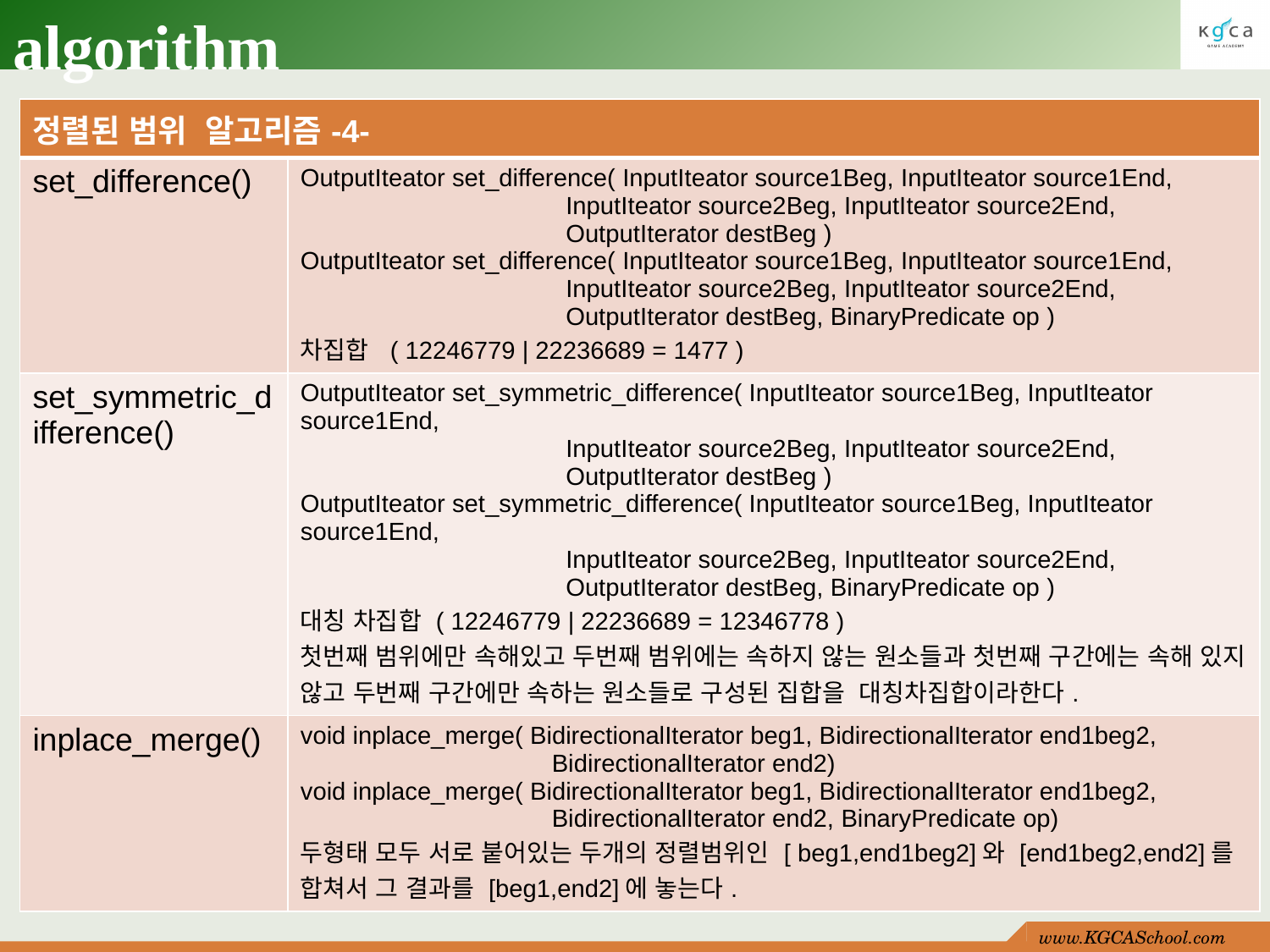

# algorithm
| 정렬된 범위 알고리즘-4- |  |
| --- | --- |
| set\_difference() | OutputIteator set\_difference( InputIteator source1Beg, InputIteator source1End, InputIteator source2Beg, InputIteator source2End, OutputIterator destBeg ) OutputIteator set\_difference( InputIteator source1Beg, InputIteator source1End, InputIteator source2Beg, InputIteator source2End, OutputIterator destBeg, BinaryPredicate op ) 차집합 ( 12246779 | 22236689 = 1477 ) |
| set\_symmetric\_difference() | OutputIteator set\_symmetric\_difference( InputIteator source1Beg, InputIteator source1End, InputIteator source2Beg, InputIteator source2End, OutputIterator destBeg ) OutputIteator set\_symmetric\_difference( InputIteator source1Beg, InputIteator source1End, InputIteator source2Beg, InputIteator source2End, OutputIterator destBeg, BinaryPredicate op ) 대칭 차집합 ( 12246779 | 22236689 = 12346778 ) 첫번째 범위에만 속해있고 두번째 범위에는 속하지 않는 원소들과 첫번째 구간에는 속해 있지 않고 두번째 구간에만 속하는 원소들로 구성된 집합을 대칭차집합이라한다. |
| inplace\_merge() | void inplace\_merge( BidirectionalIterator beg1, BidirectionalIterator end1beg2, BidirectionalIterator end2) void inplace\_merge( BidirectionalIterator beg1, BidirectionalIterator end1beg2, BidirectionalIterator end2, BinaryPredicate op) 두형태 모두 서로 붙어있는 두개의 정렬범위인 [ beg1,end1beg2]와 [end1beg2,end2]를 합쳐서 그 결과를 [beg1,end2]에 놓는다. |